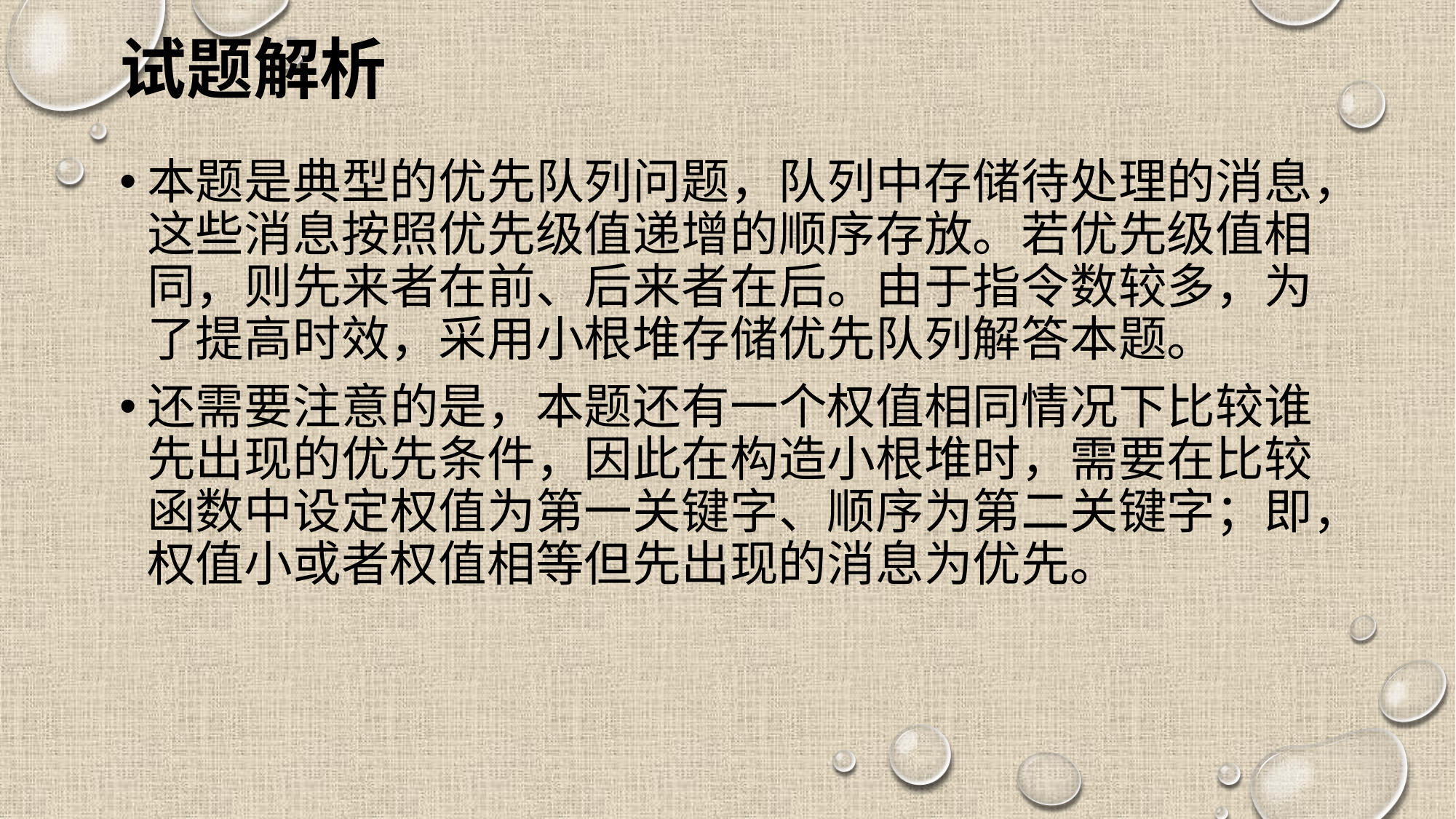

# 试题解析
本题是典型的优先队列问题，队列中存储待处理的消息，这些消息按照优先级值递增的顺序存放。若优先级值相同，则先来者在前、后来者在后。由于指令数较多，为了提高时效，采用小根堆存储优先队列解答本题。
还需要注意的是，本题还有一个权值相同情况下比较谁先出现的优先条件，因此在构造小根堆时，需要在比较函数中设定权值为第一关键字、顺序为第二关键字；即，权值小或者权值相等但先出现的消息为优先。